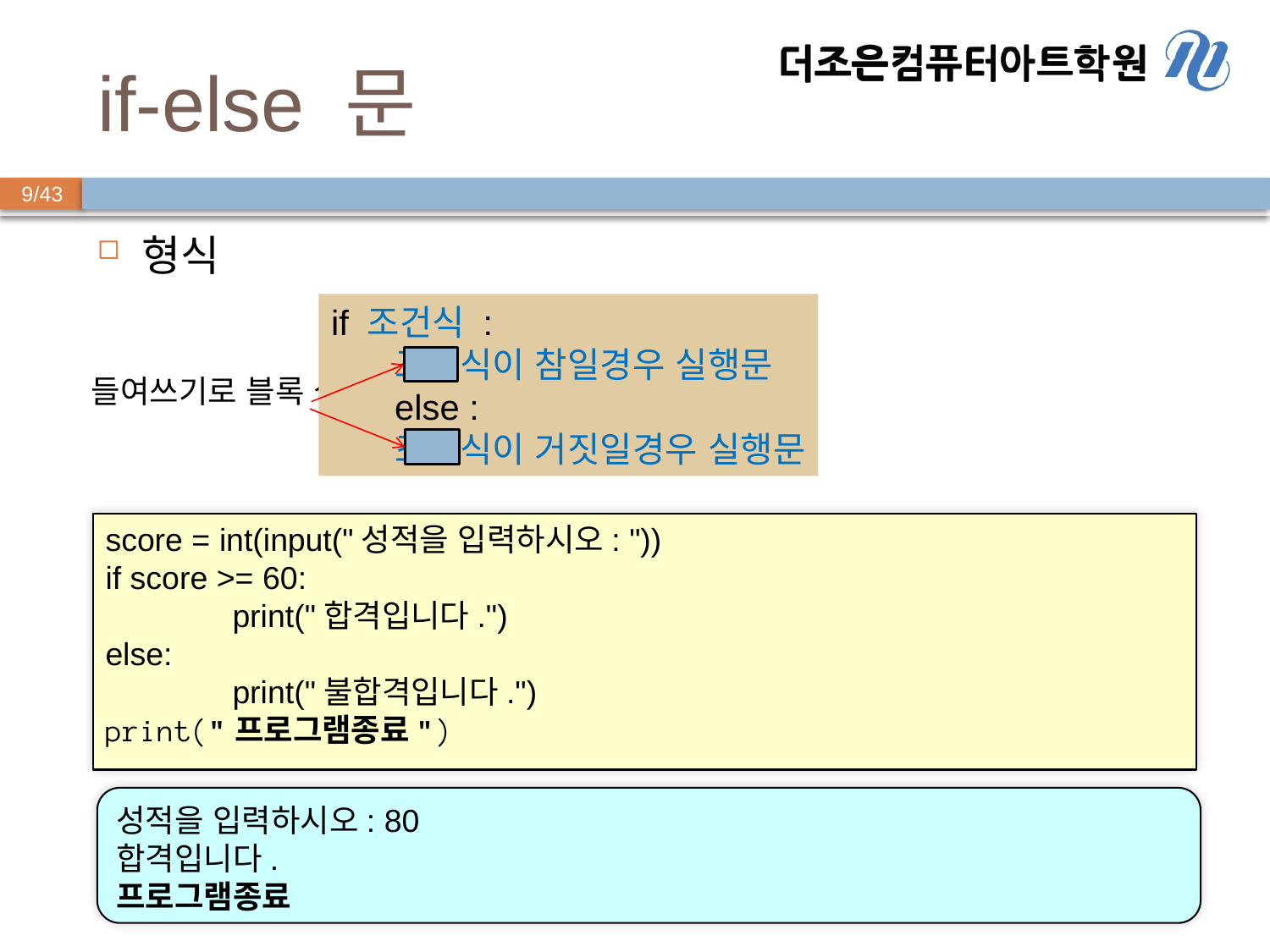

# if-else 문
형식
if 조건식 :
조건식이 참일경우 실행문
else :
조건식이 거짓일경우 실행문

들여쓰기로 블록 설정
score = int(input("성적을 입력하시오: "))
if score >= 60:
	print("합격입니다.")
else:
	print("불합격입니다.")
print("프로그램종료")
성적을 입력하시오: 80
합격입니다.
프로그램종료